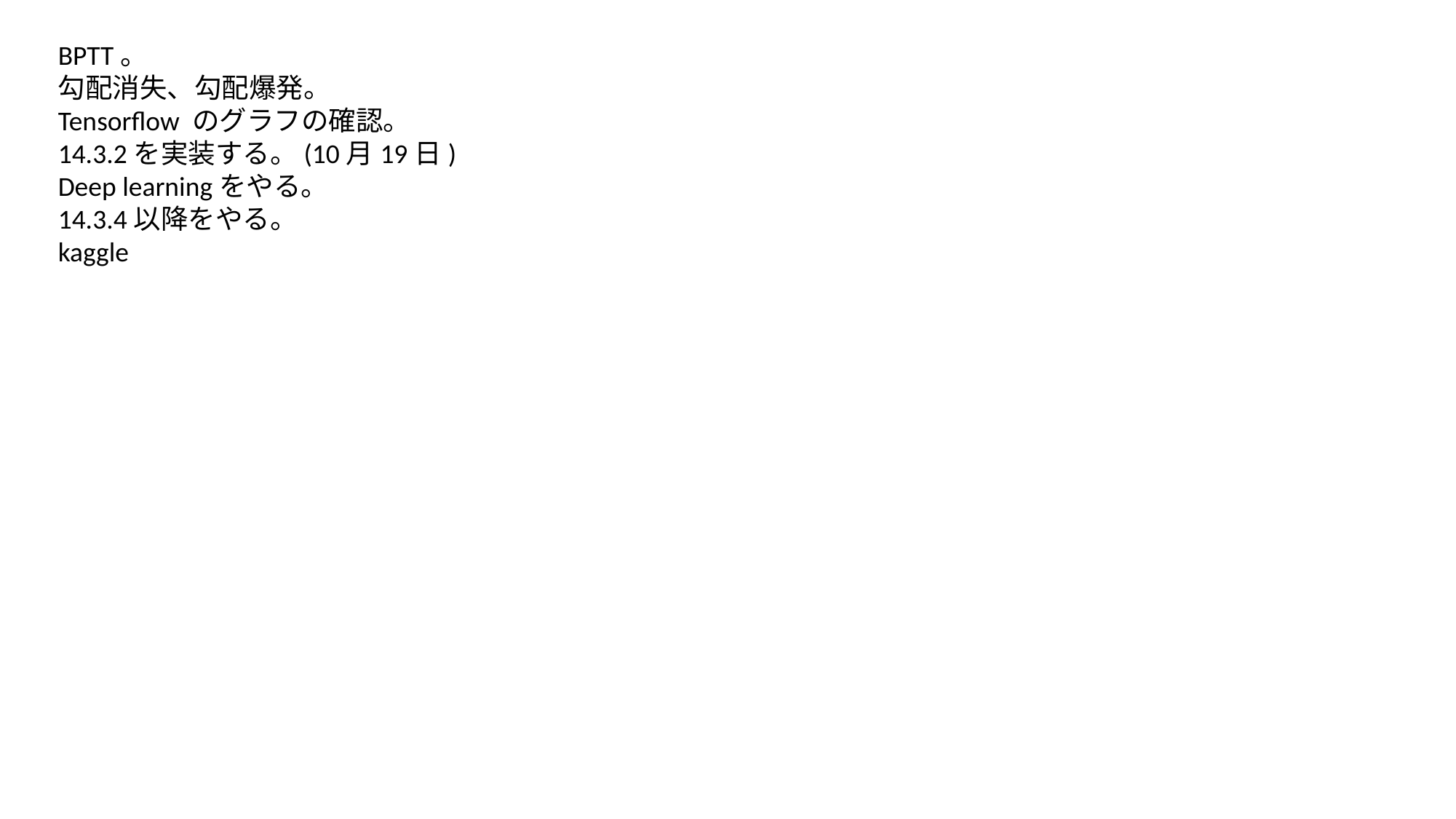

BPTT。
勾配消失、勾配爆発。
Tensorflow のグラフの確認。
14.3.2を実装する。(10月19日)
Deep learningをやる。
14.3.4以降をやる。
kaggle